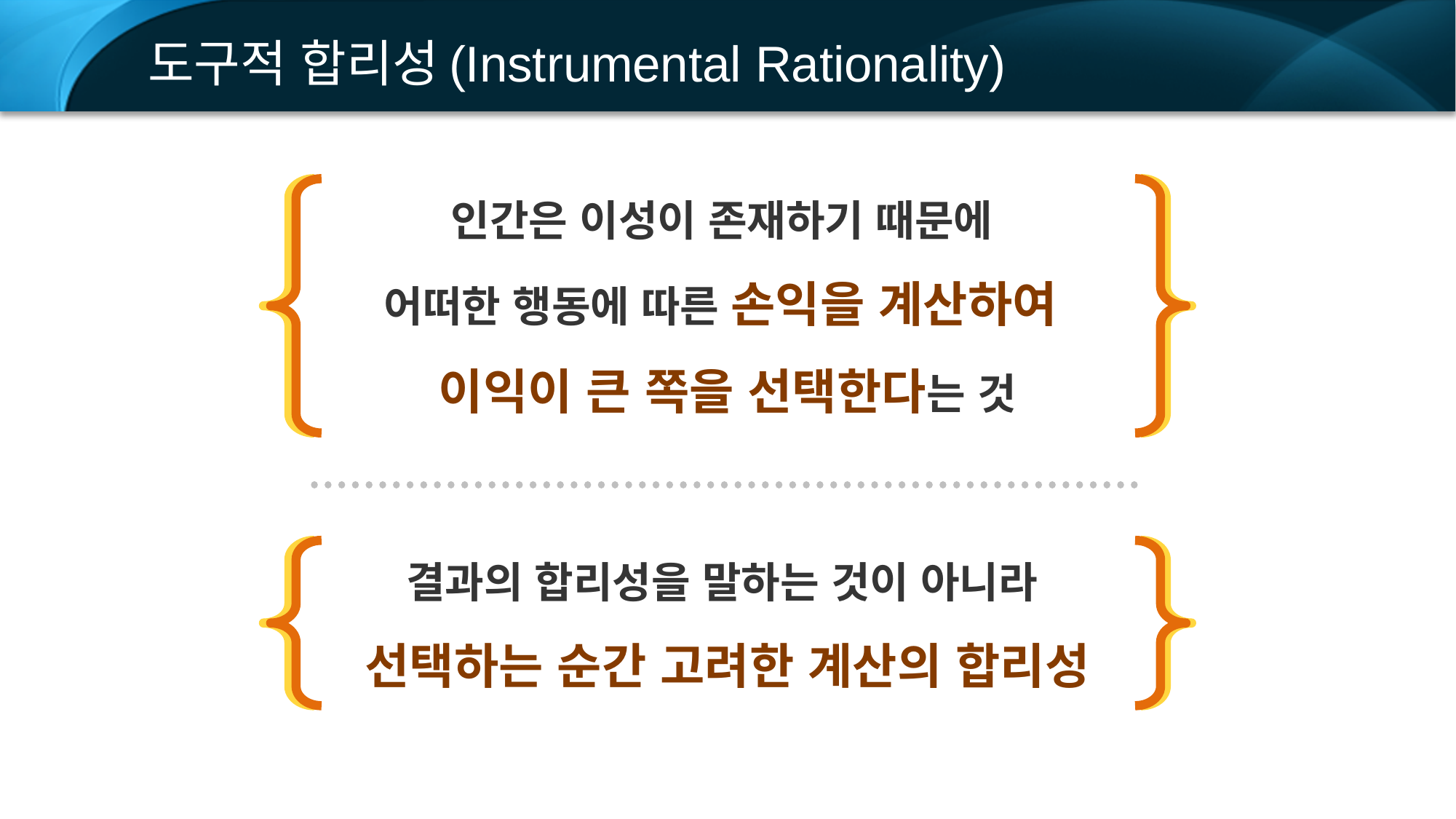

# 도구적 합리성(Instrumental Rationality)

인간은 이성이 존재하기 때문에
어떠한 행동에 따른 손익을 계산하여
이익이 큰 쪽을 선택한다는 것

결과의 합리성을 말하는 것이 아니라
선택하는 순간 고려한 계산의 합리성